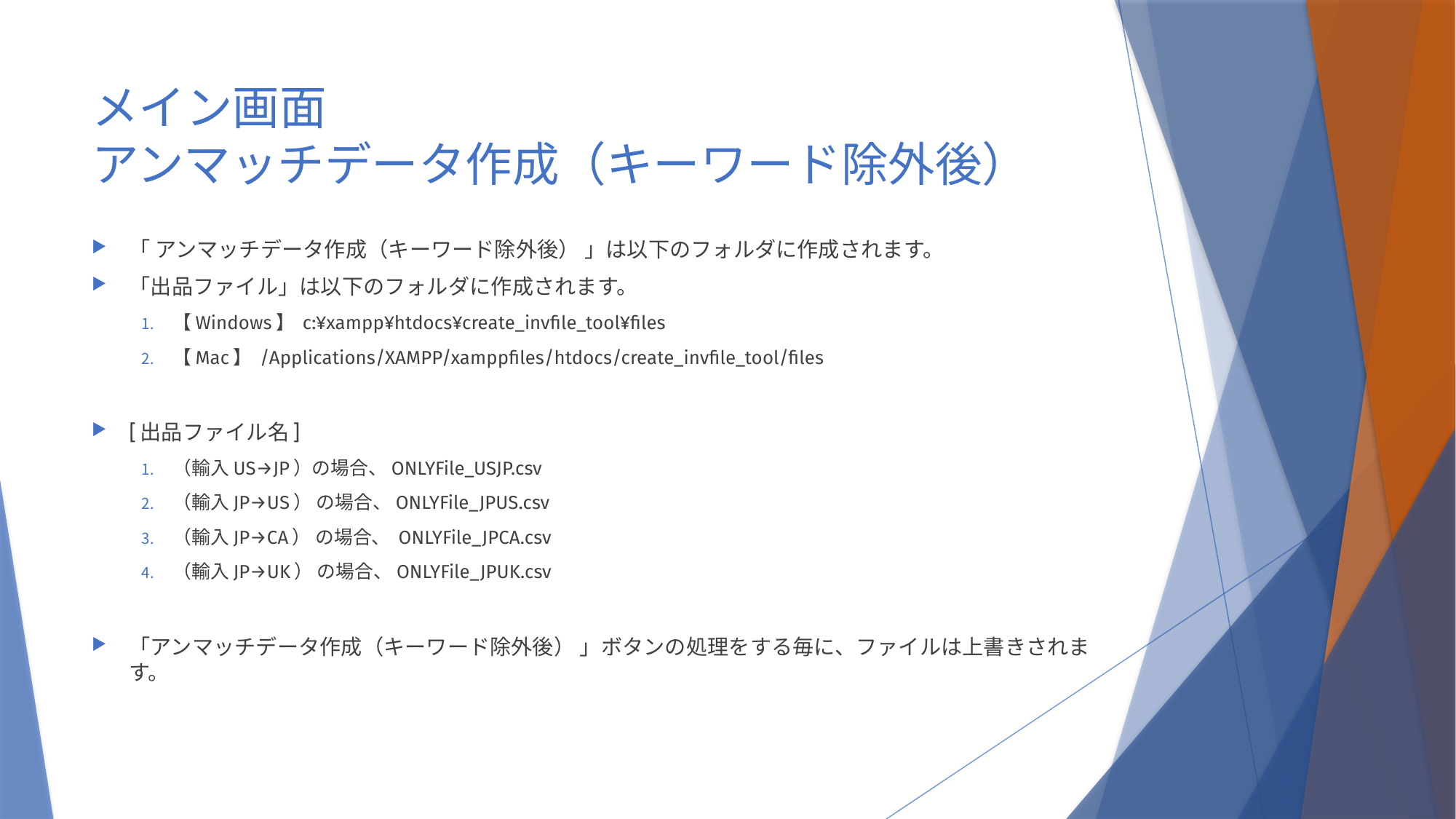

# メイン画面 アンマッチデータ作成（キーワード除外後）
「 アンマッチデータ作成（キーワード除外後） 」は以下のフォルダに作成されます。
「出品ファイル」は以下のフォルダに作成されます。
【Windows】 c:¥xampp¥htdocs¥create_invfile_tool¥files
【Mac】 /Applications/XAMPP/xamppfiles/htdocs/create_invfile_tool/files

[出品ファイル名]
（輸入US→JP）の場合、ONLYFile_USJP.csv
（輸入JP→US） の場合、ONLYFile_JPUS.csv
（輸入JP→CA） の場合、 ONLYFile_JPCA.csv
（輸入JP→UK） の場合、ONLYFile_JPUK.csv

「アンマッチデータ作成（キーワード除外後） 」ボタンの処理をする毎に、ファイルは上書きされます。